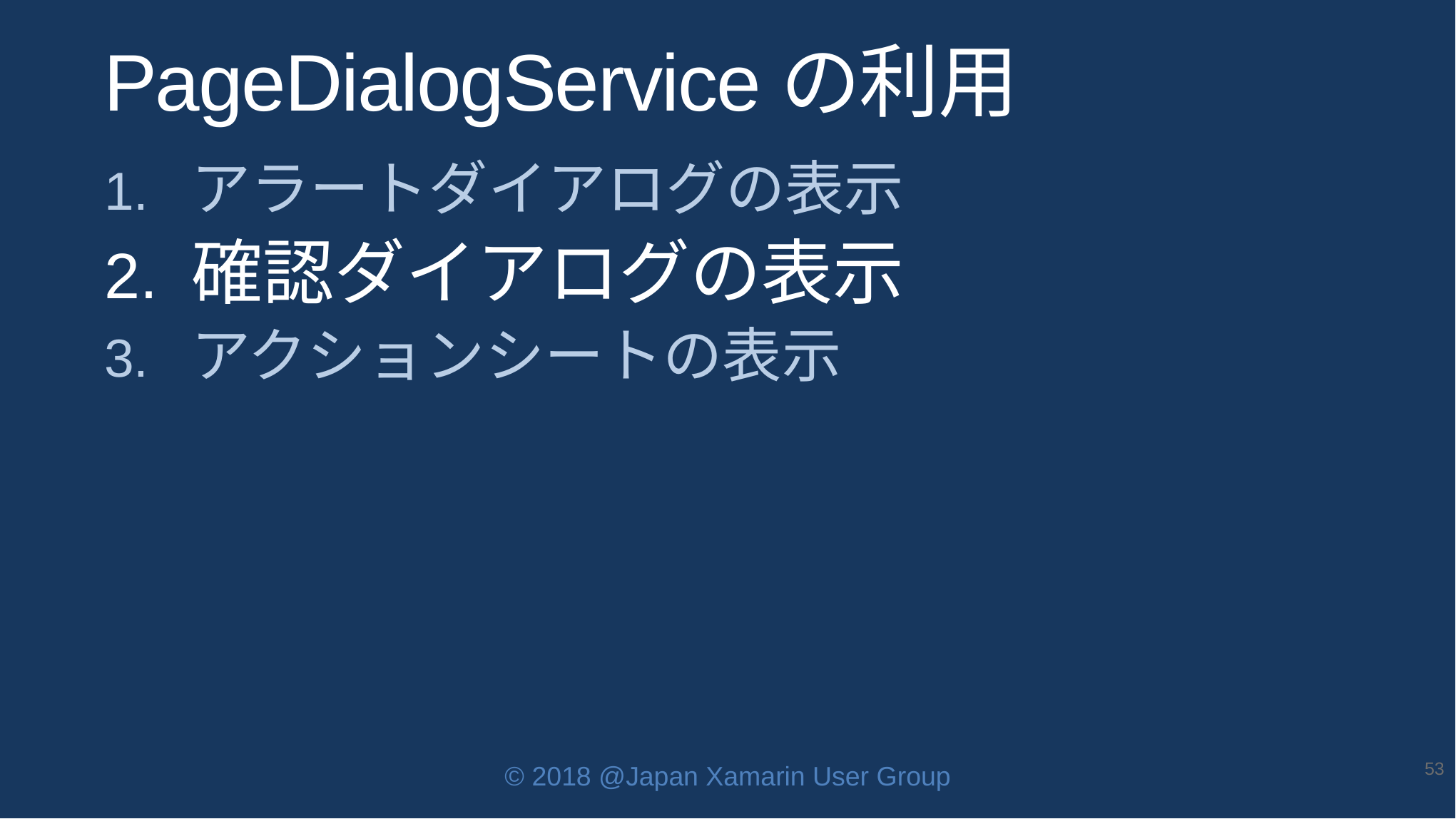

# PageDialogServiceの利用
アラートダイアログの表示
確認ダイアログの表示
アクションシートの表示
53